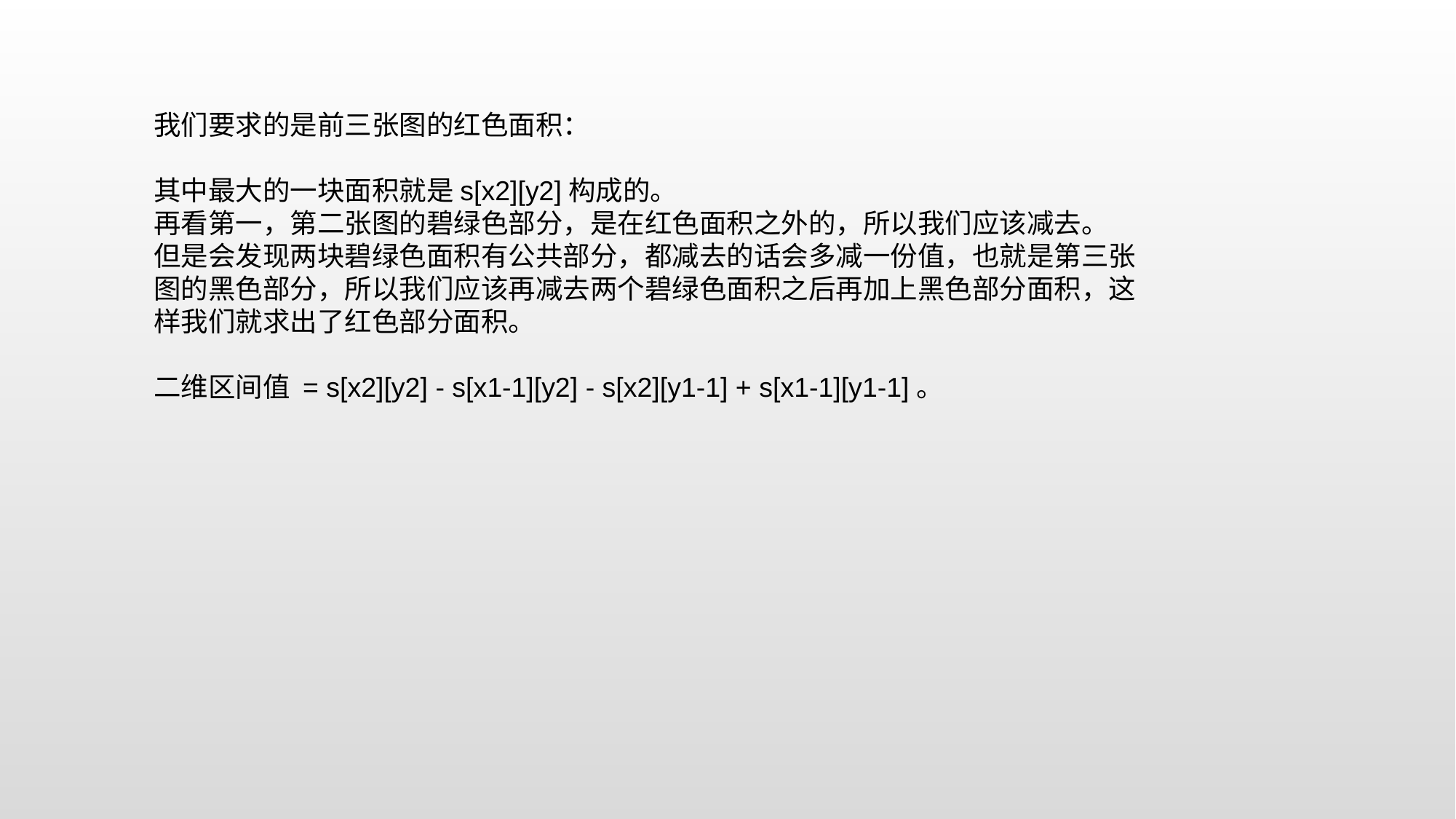

我们要求的是前三张图的红色面积：

其中最大的一块面积就是s[x2][y2]构成的。
再看第一，第二张图的碧绿色部分，是在红色面积之外的，所以我们应该减去。
但是会发现两块碧绿色面积有公共部分，都减去的话会多减一份值，也就是第三张图的黑色部分，所以我们应该再减去两个碧绿色面积之后再加上黑色部分面积，这样我们就求出了红色部分面积。

二维区间值 = s[x2][y2] - s[x1-1][y2] - s[x2][y1-1] + s[x1-1][y1-1]。